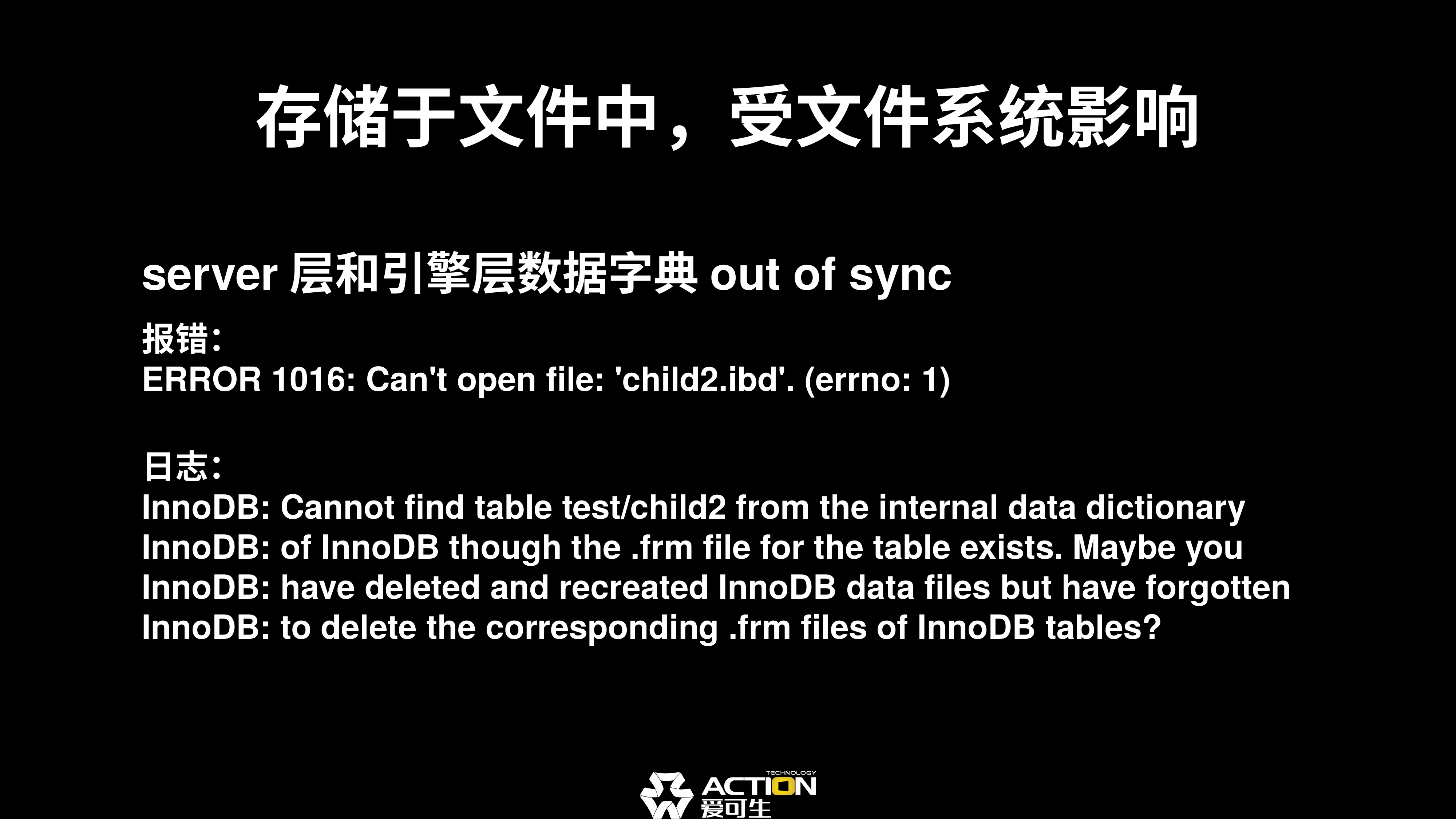

# 存储于文件中，受文件系统影响
server层和引擎层数据字典out of sync

报错：
ERROR 1016: Can't open file: 'child2.ibd'. (errno: 1)

日志：
InnoDB: Cannot find table test/child2 from the internal data dictionary
InnoDB: of InnoDB though the .frm file for the table exists. Maybe you
InnoDB: have deleted and recreated InnoDB data files but have forgotten
InnoDB: to delete the corresponding .frm files of InnoDB tables?